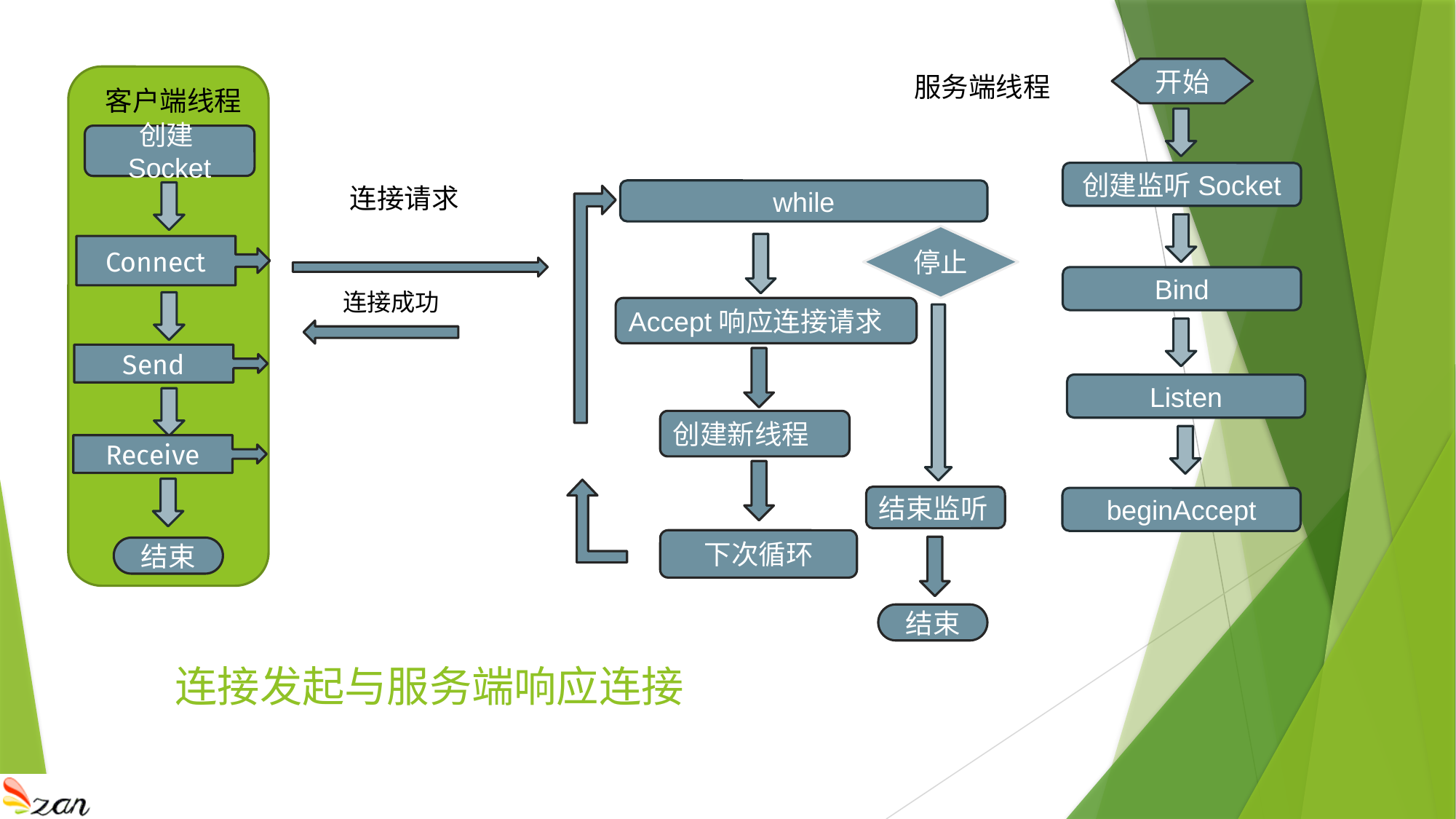

开始
服务端线程

客户端线程

创建Socket
创建监听Socket
连接请求
while

停止

Connect

Bind
连接成功

Accept响应连接请求

Send

Listen

创建新线程

Receive

结束监听
beginAccept
下次循环

结束
结束
# 连接发起与服务端响应连接